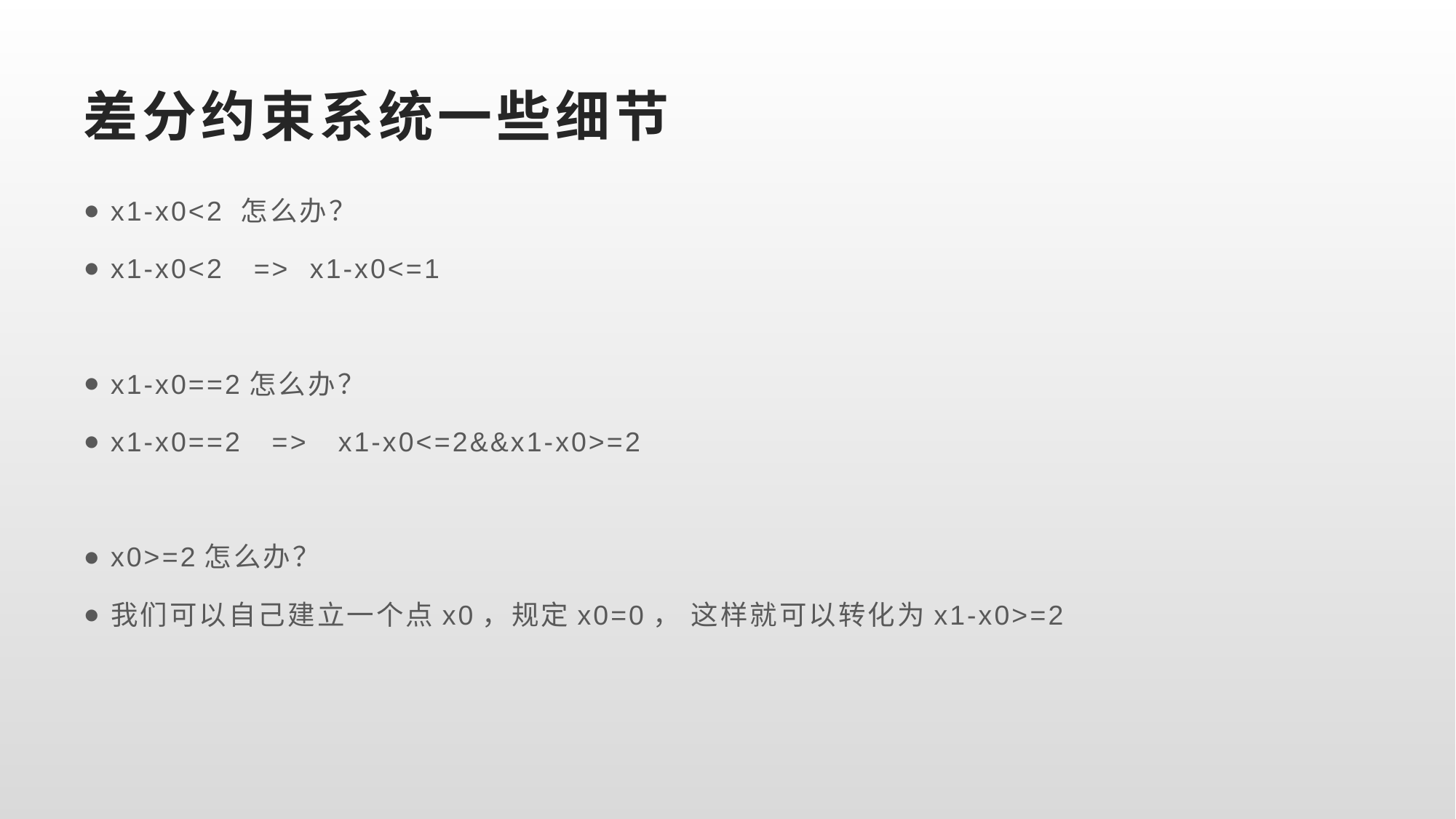

# 差分约束系统一些细节
x1-x0<2 怎么办？
x1-x0<2   =>  x1-x0<=1

x1-x0==2怎么办？
x1-x0==2   =>   x1-x0<=2&&x1-x0>=2

x0>=2怎么办？
我们可以自己建立一个点x0，规定x0=0， 这样就可以转化为x1-x0>=2